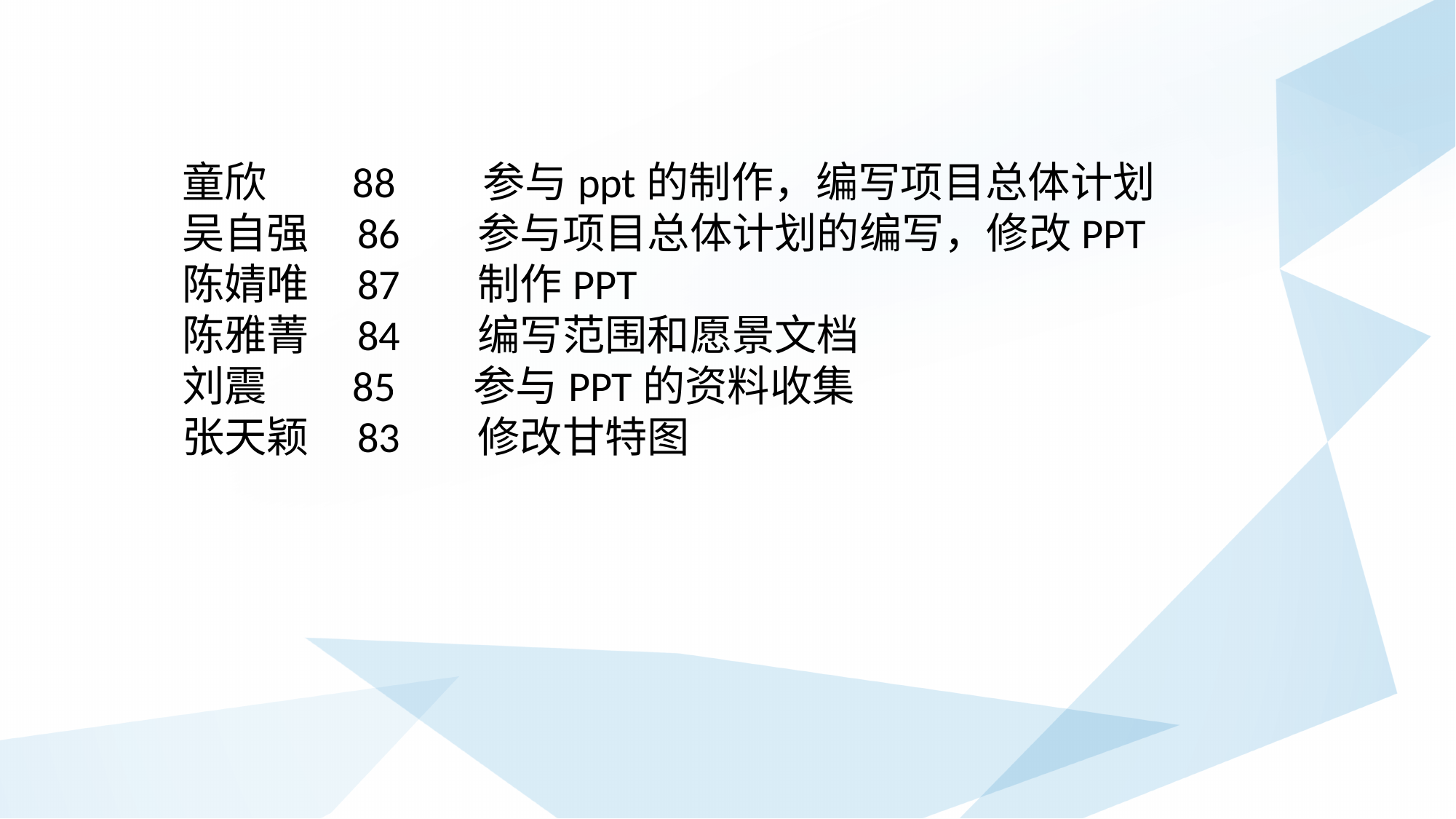

童欣        88        参与ppt的制作，编写项目总体计划
吴自强    86       参与项目总体计划的编写，修改PPT
陈婧唯    87       制作PPT
陈雅菁    84       编写范围和愿景文档
刘震        85       参与PPT的资料收集
张天颖    83       修改甘特图